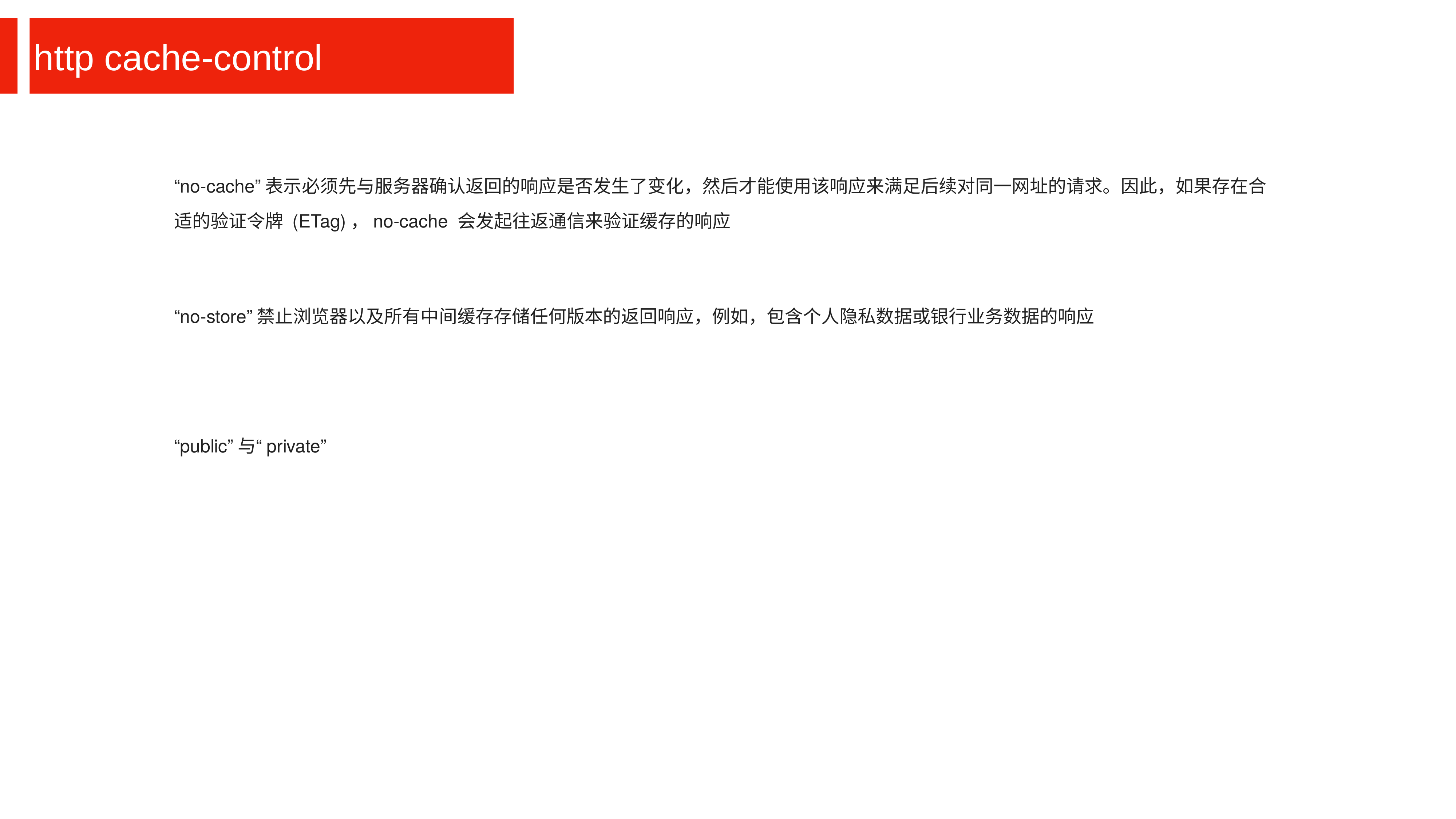

http cache-control
“no-cache”表示必须先与服务器确认返回的响应是否发生了变化，然后才能使用该响应来满足后续对同一网址的请求。因此，如果存在合适的验证令牌 (ETag)，no-cache 会发起往返通信来验证缓存的响应
“no-store”禁止浏览器以及所有中间缓存存储任何版本的返回响应，例如，包含个人隐私数据或银行业务数据的响应
“public”与“private”